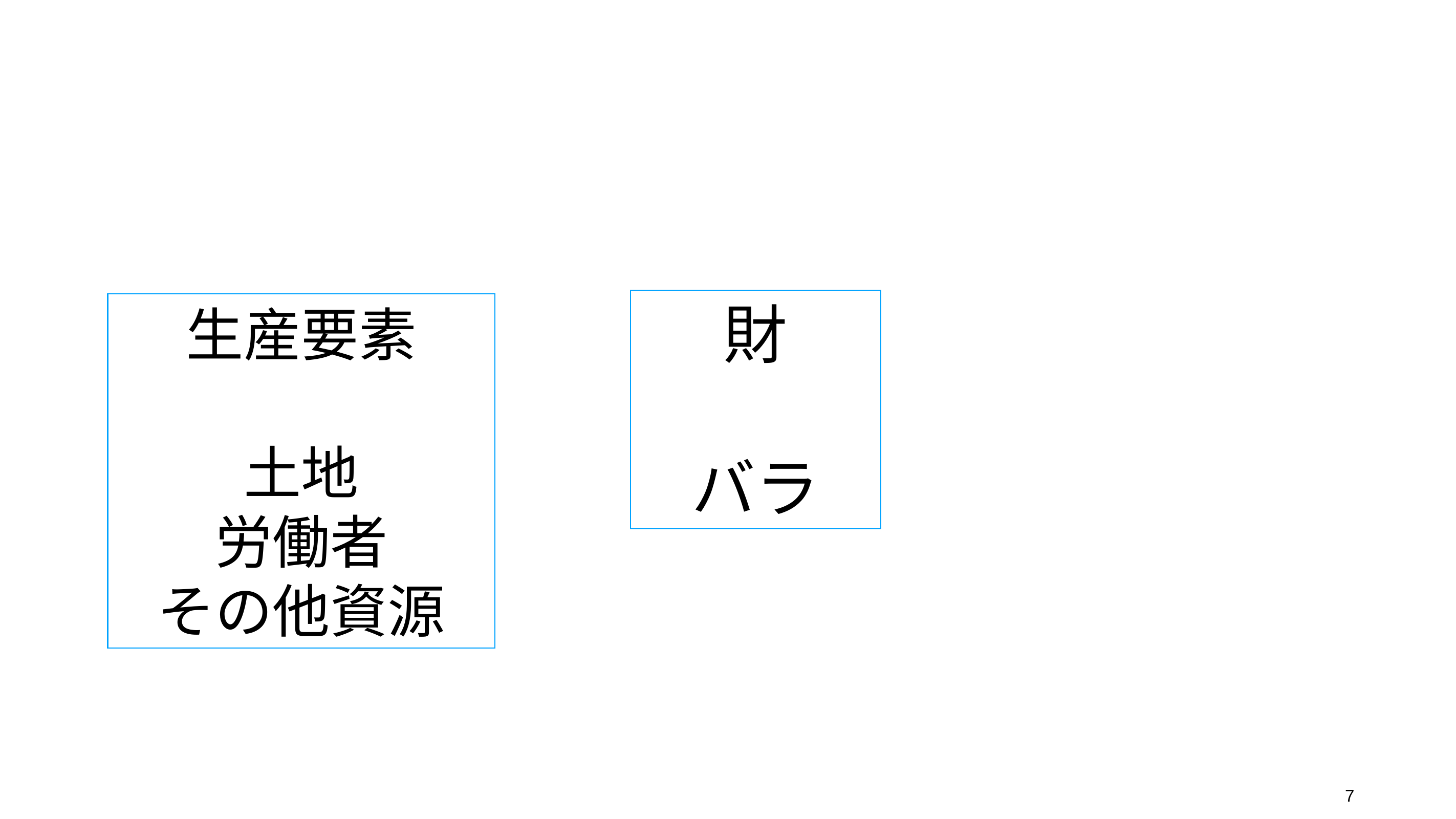

財

バラ
生産要素

土地
労働者
その他資源
7